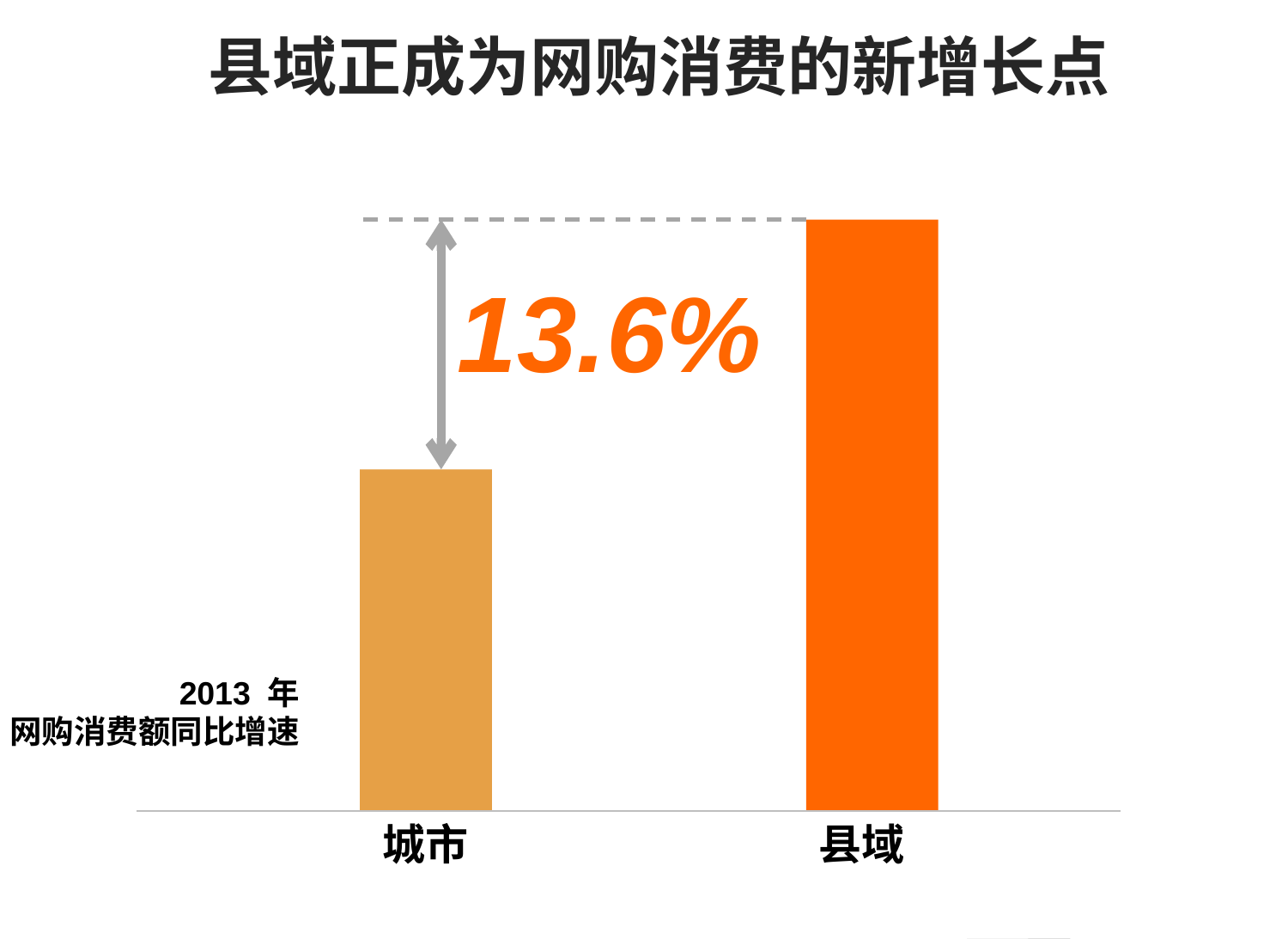

# 县域正成为网购消费的新增长点

13.6%

2013 年
网购消费额同比增速
城市
县域